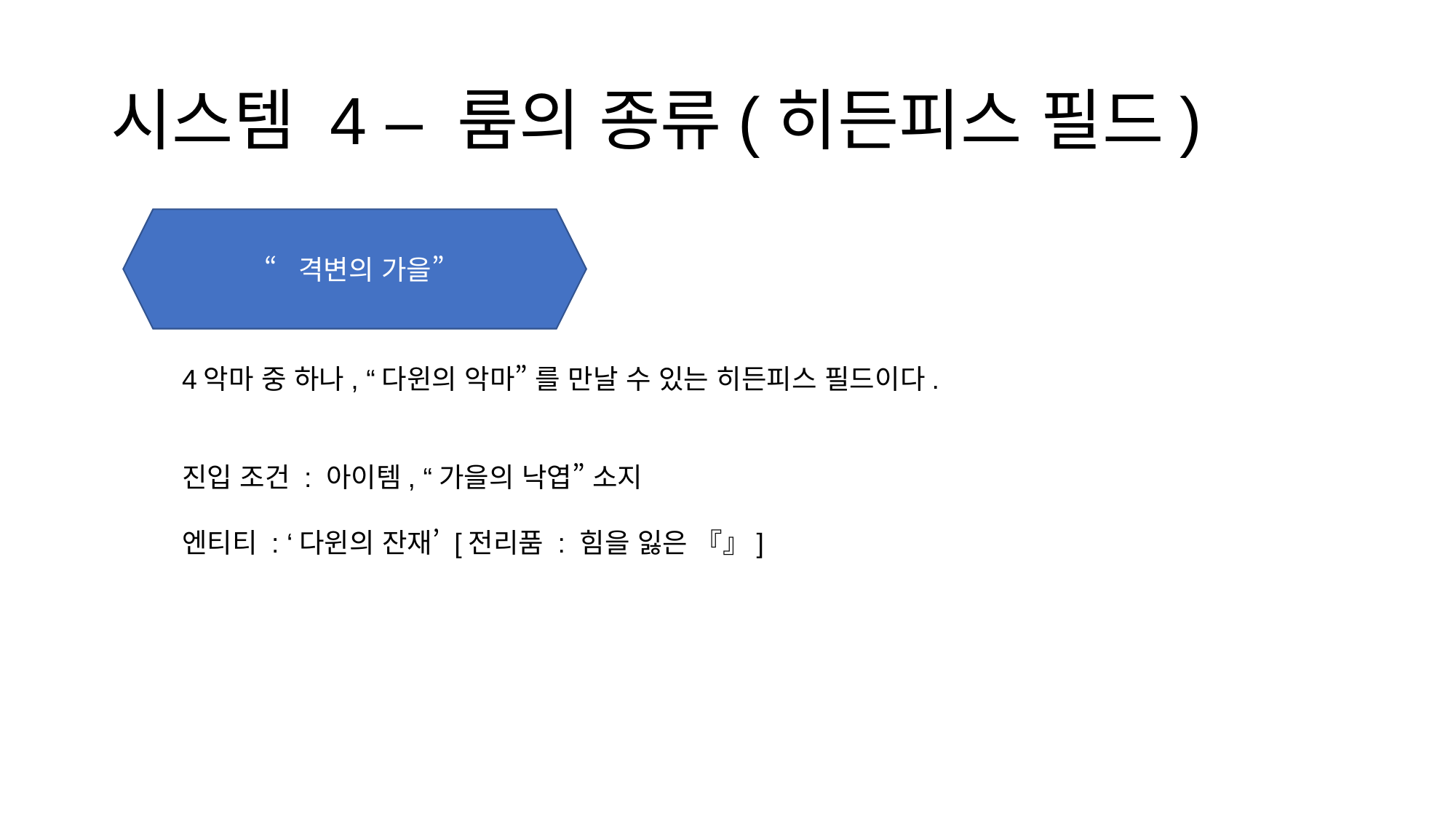

# 시스템 4 – 룸의 종류(히든피스 필드)
“격변의 가을”
4악마 중 하나, “다윈의 악마” 를 만날 수 있는 히든피스 필드이다.

진입 조건 : 아이템, “가을의 낙엽” 소지

엔티티 : ‘다윈의 잔재’ [전리품 : 힘을 잃은 『』]